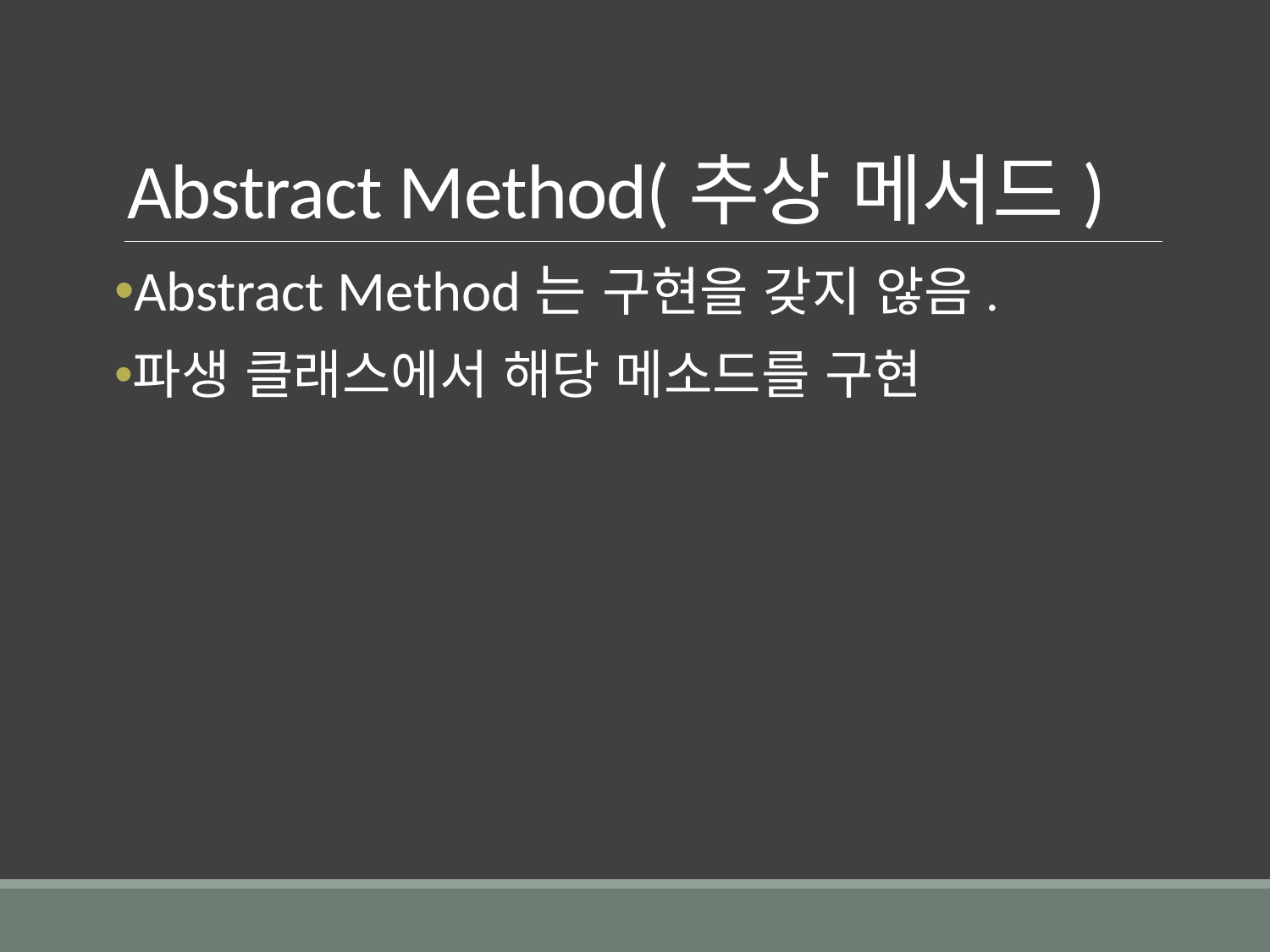

# Abstract Method(추상 메서드)
Abstract Method는 구현을 갖지 않음.
파생 클래스에서 해당 메소드를 구현